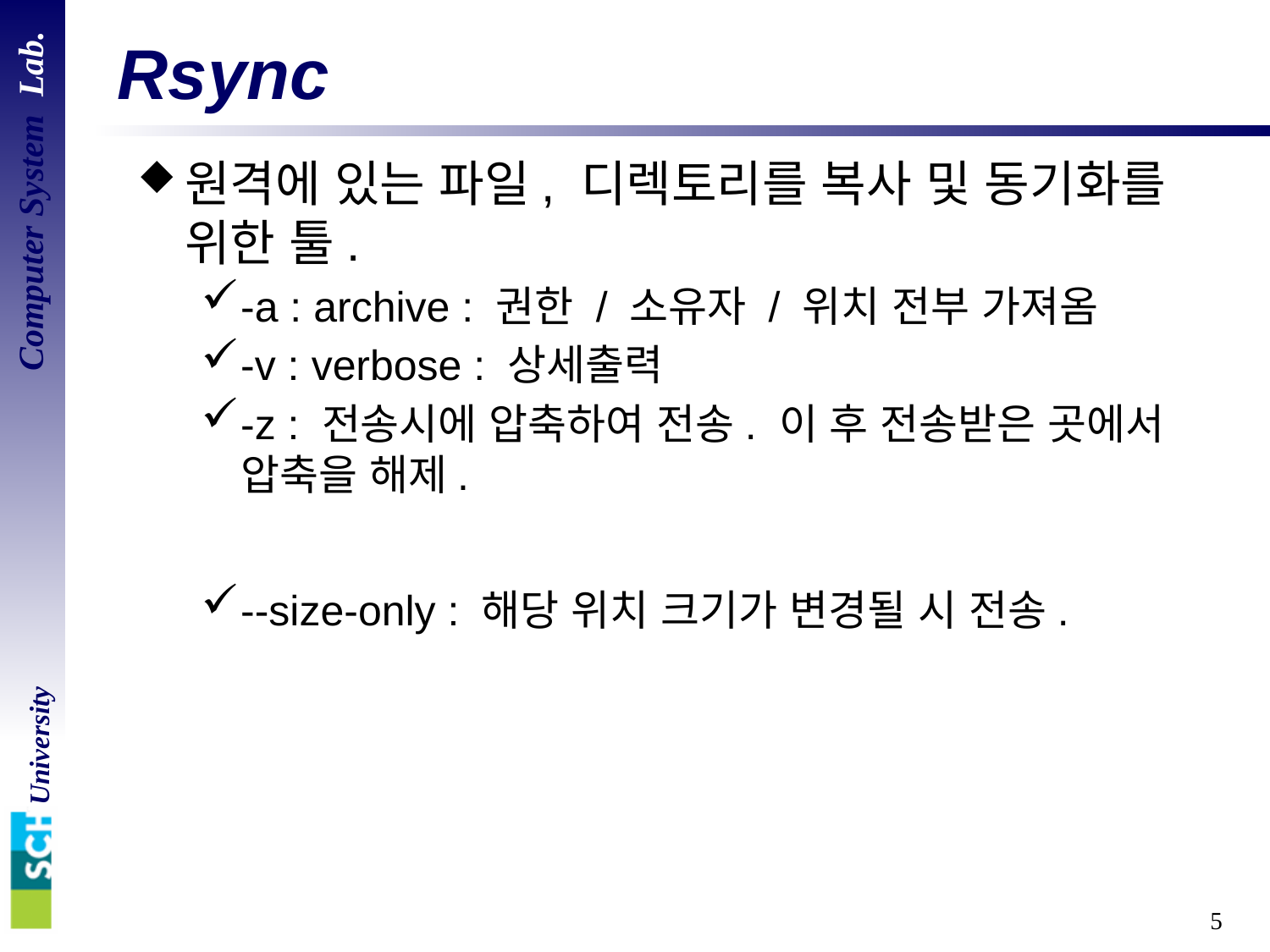

# Rsync
원격에 있는 파일, 디렉토리를 복사 및 동기화를 위한 툴.
-a : archive : 권한 / 소유자 / 위치 전부 가져옴
-v : verbose : 상세출력
-z : 전송시에 압축하여 전송. 이 후 전송받은 곳에서 압축을 해제.

--size-only : 해당 위치 크기가 변경될 시 전송.